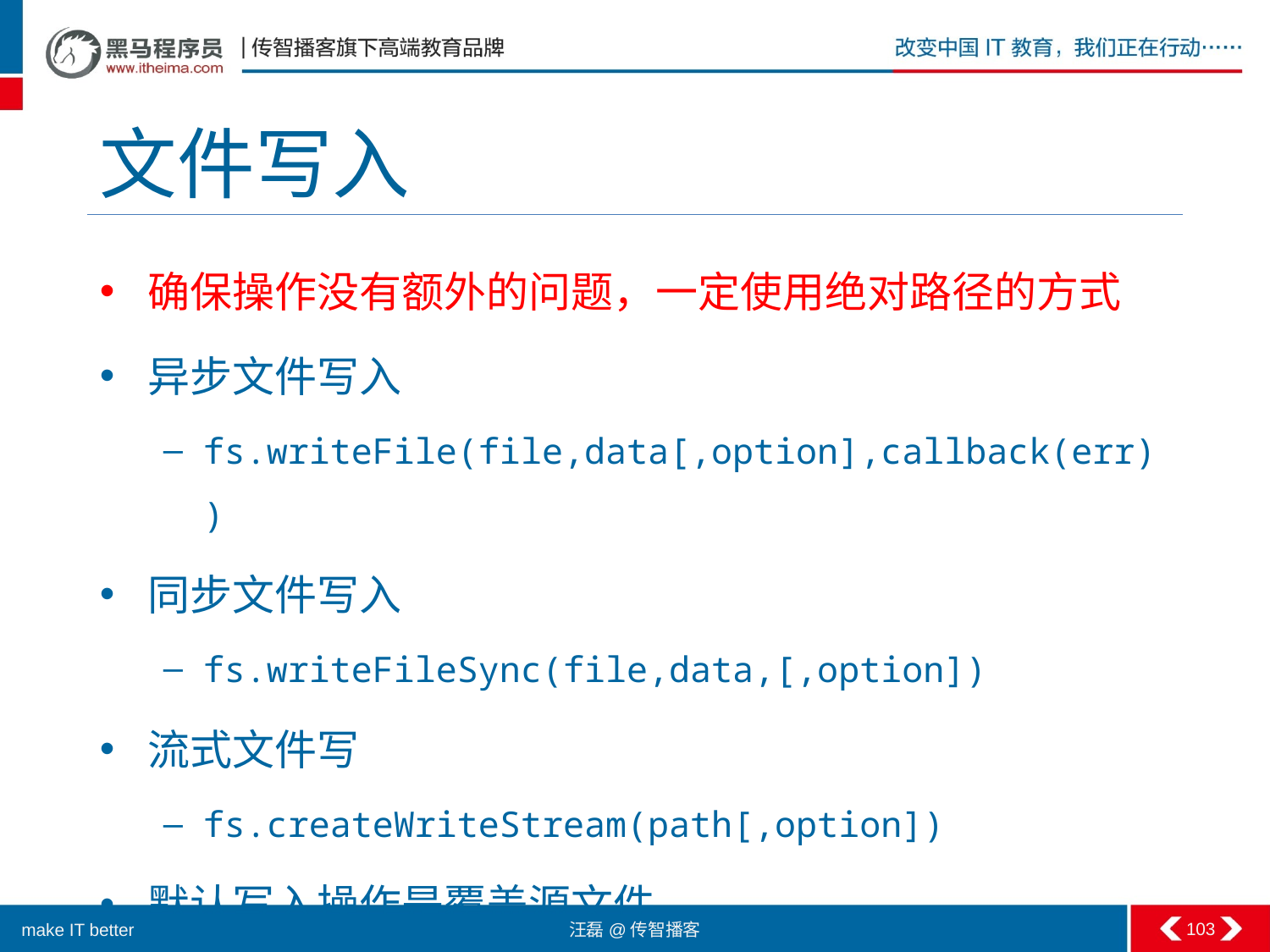

# 文件写入
确保操作没有额外的问题，一定使用绝对路径的方式
异步文件写入
fs.writeFile(file,data[,option],callback(err))
同步文件写入
fs.writeFileSync(file,data,[,option])
流式文件写
fs.createWriteStream(path[,option])
默认写入操作是覆盖源文件

103
汪磊@传智播客
make IT better